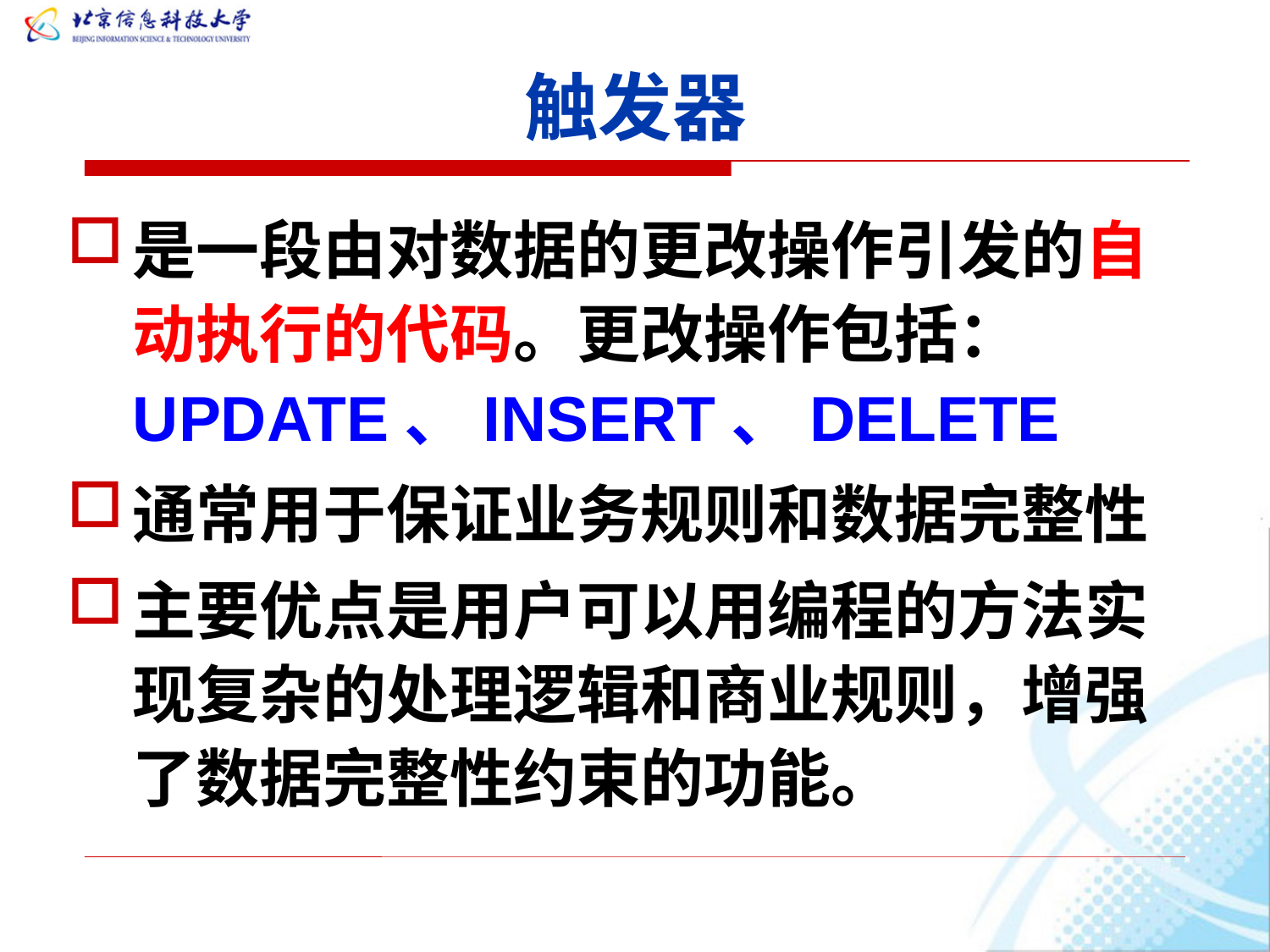

# 触发器
是一段由对数据的更改操作引发的自动执行的代码。更改操作包括：UPDATE、INSERT、DELETE
通常用于保证业务规则和数据完整性
主要优点是用户可以用编程的方法实现复杂的处理逻辑和商业规则，增强了数据完整性约束的功能。

2